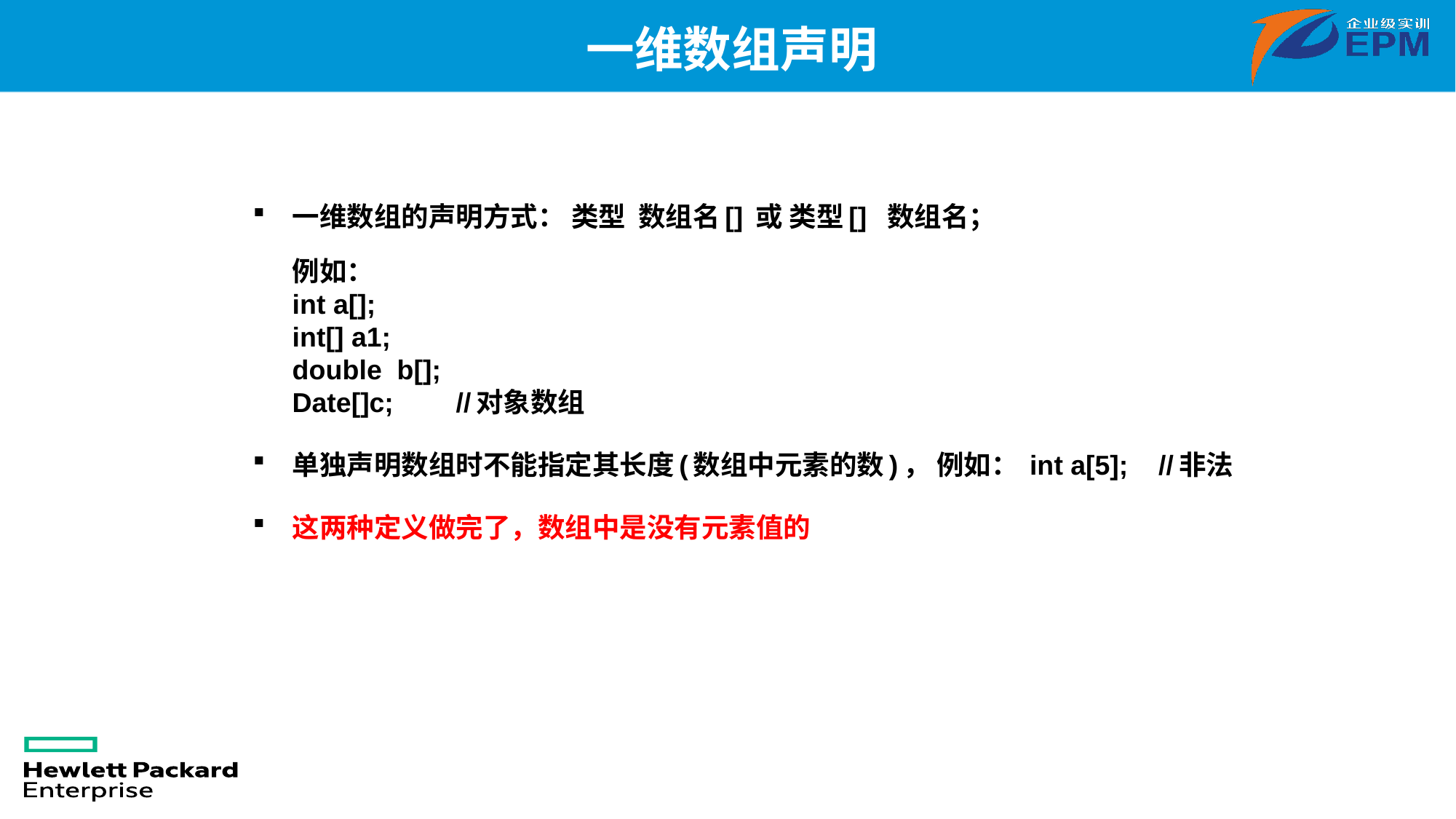

# 一维数组声明
一维数组的声明方式： 类型  数组名[] 或 类型[]  数组名；
	例如：
		int a[];
		int[] a1;
		double  b[];
		Date[]c;  	//对象数组
单独声明数组时不能指定其长度(数组中元素的数)， 例如： int a[5];    //非法
这两种定义做完了，数组中是没有元素值的